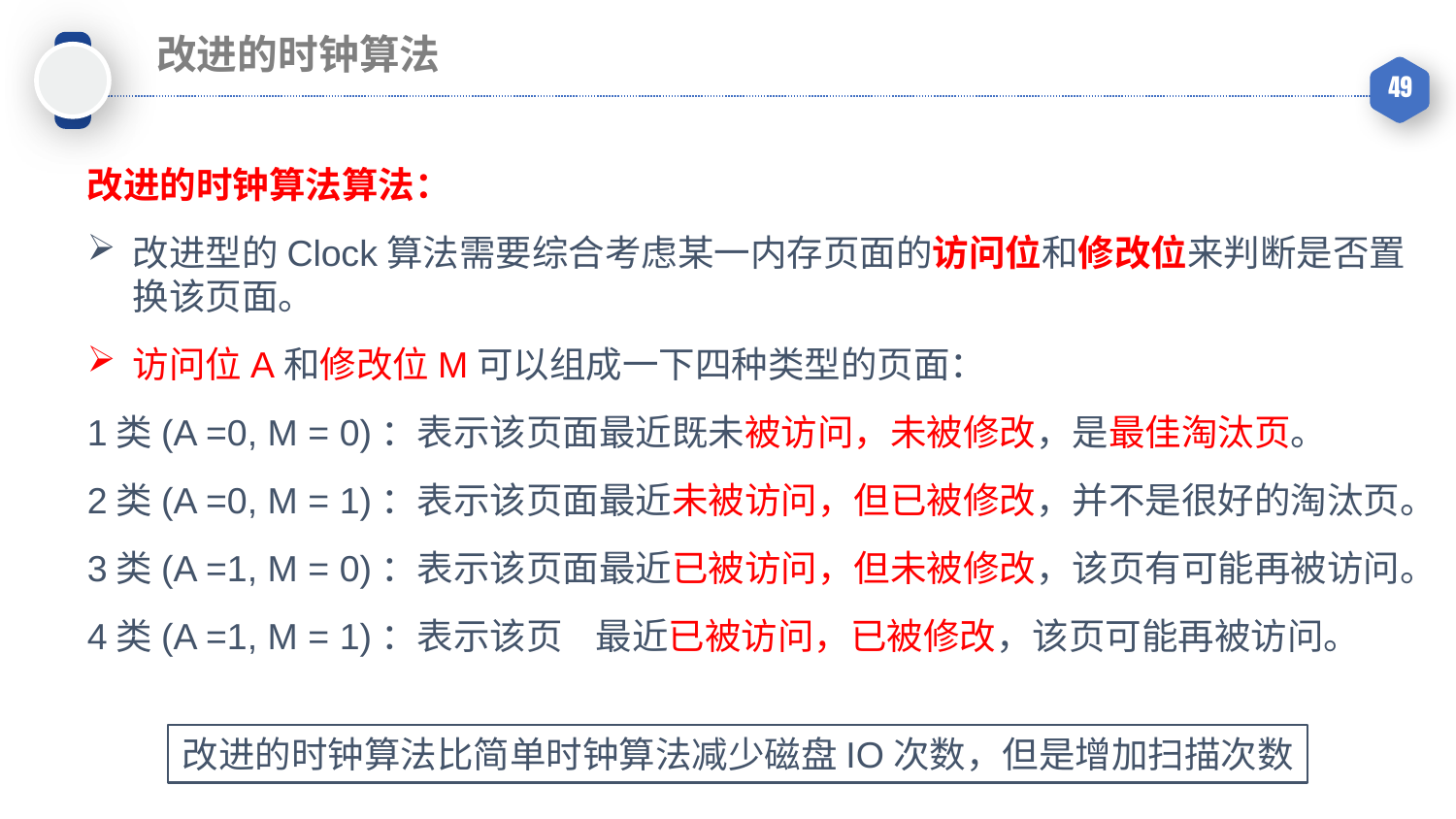

改进的时钟算法
改进的时钟算法算法：
改进型的Clock算法需要综合考虑某一内存页面的访问位和修改位来判断是否置换该页面。
访问位A和修改位M可以组成一下四种类型的页面：
1类(A =0, M = 0)：表示该页面最近既未被访问，未被修改，是最佳淘汰页。
2类(A =0, M = 1)：表示该页面最近未被访问，但已被修改，并不是很好的淘汰页。
3类(A =1, M = 0)：表示该页面最近已被访问，但未被修改，该页有可能再被访问。
4类(A =1, M = 1)：表示该页    最近已被访问，已被修改，该页可能再被访问。
改进的时钟算法比简单时钟算法减少磁盘IO次数，但是增加扫描次数